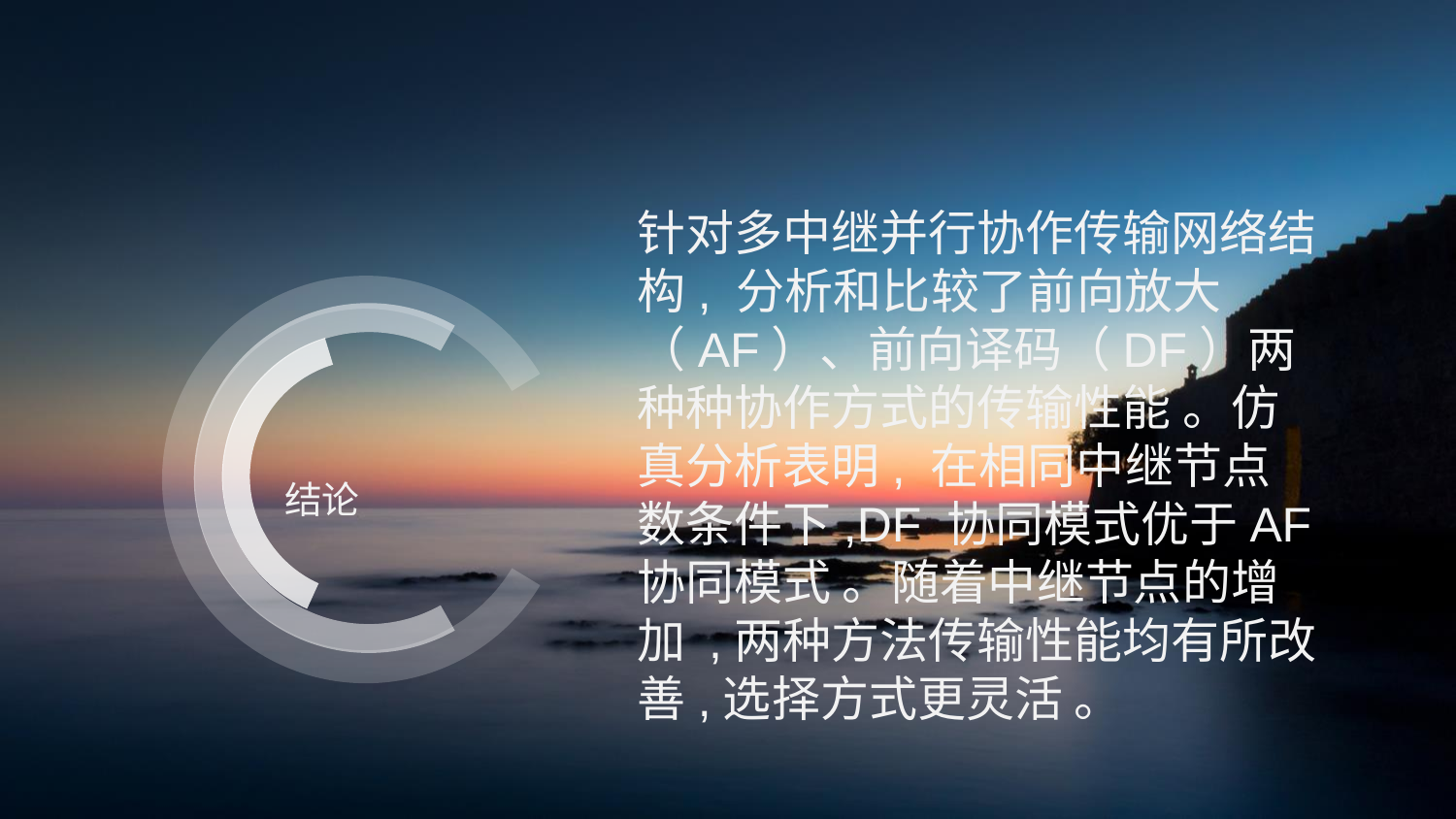

针对多中继并行协作传输网络结构, 分析和比较了前向放大（AF）、前向译码（DF）两种种协作方式的传输性能 。仿真分析表明, 在相同中继节点数条件下,DF 协同模式优于AF 协同模式 。随着中继节点的增加 ,两种方法传输性能均有所改善,选择方式更灵活 。

结论